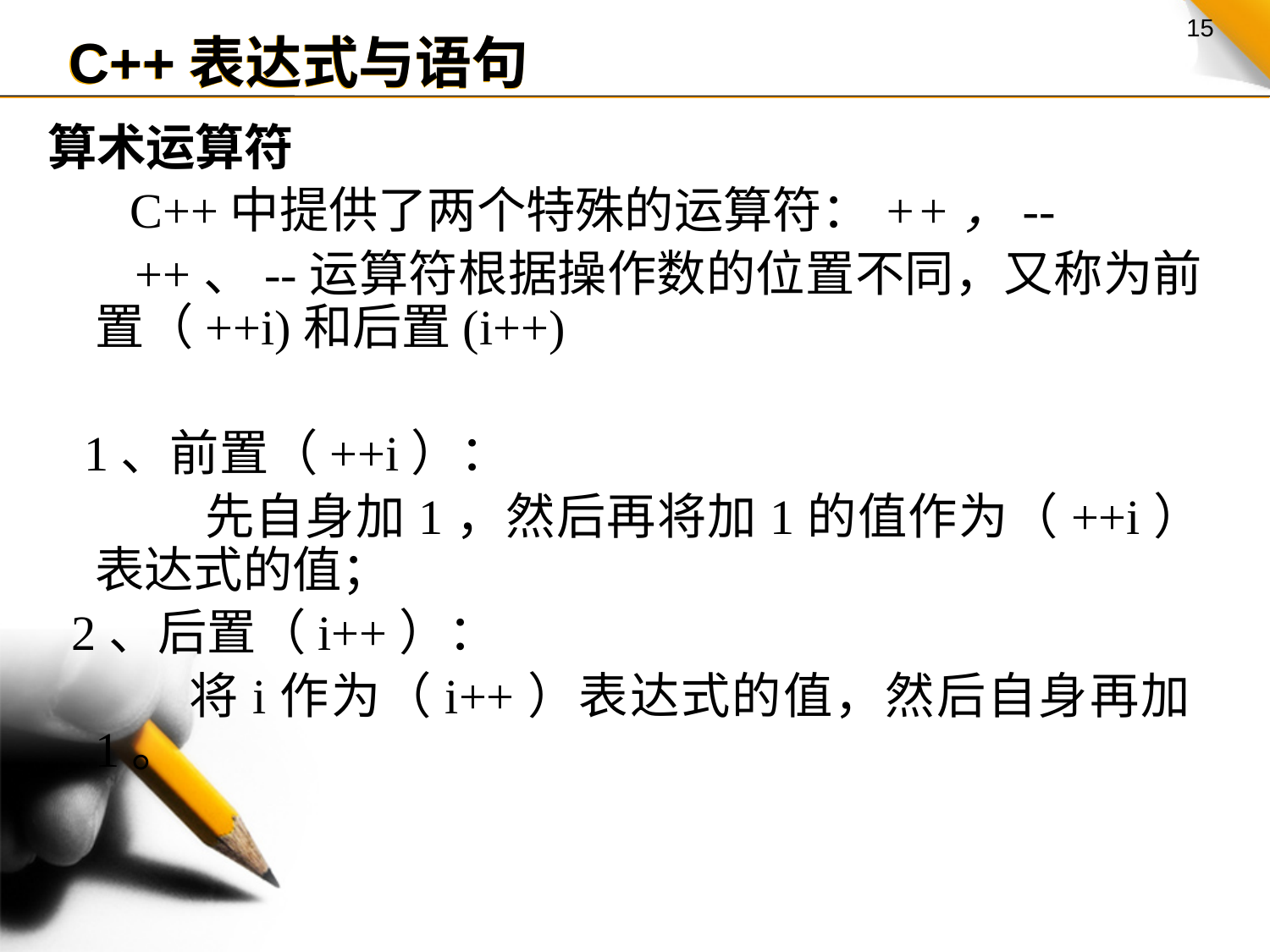

C++表达式与语句
算术运算符
      C++中提供了两个特殊的运算符：++，--
       ++、--运算符根据操作数的位置不同，又称为前置（++i)和后置(i++)

   1、前置（++i）：
            先自身加1，然后再将加1的值作为（++i）表达式的值；
  2、后置（i++）：
          将i作为（i++）表达式的值，然后自身再加1。